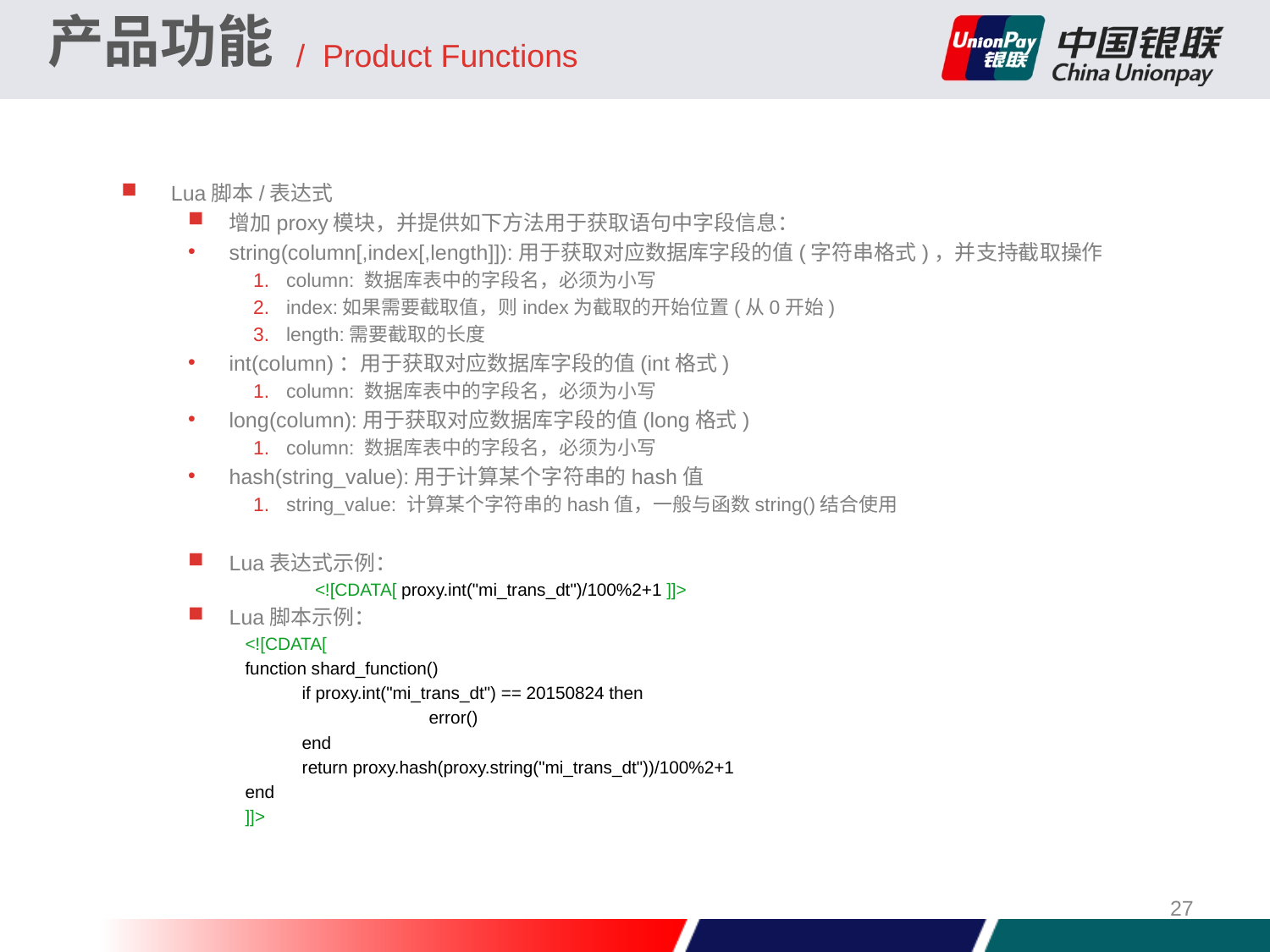

产品功能
/  Product Functions
Lua脚本/表达式
增加proxy模块，并提供如下方法用于获取语句中字段信息：
string(column[,index[,length]]):用于获取对应数据库字段的值(字符串格式)，并支持截取操作
column: 数据库表中的字段名，必须为小写
index:如果需要截取值，则index为截取的开始位置(从0开始)
length:需要截取的长度
int(column)：用于获取对应数据库字段的值(int格式)
column: 数据库表中的字段名，必须为小写
long(column):用于获取对应数据库字段的值(long格式)
column: 数据库表中的字段名，必须为小写
hash(string_value):用于计算某个字符串的hash值
string_value: 计算某个字符串的hash值，一般与函数string()结合使用

Lua表达式示例：
	<![CDATA[ proxy.int("mi_trans_dt")/100%2+1 ]]>
Lua脚本示例：
<![CDATA[
function shard_function()
if proxy.int("mi_trans_dt") == 20150824 then
	error()
end
return proxy.hash(proxy.string("mi_trans_dt"))/100%2+1
end
]]>

27